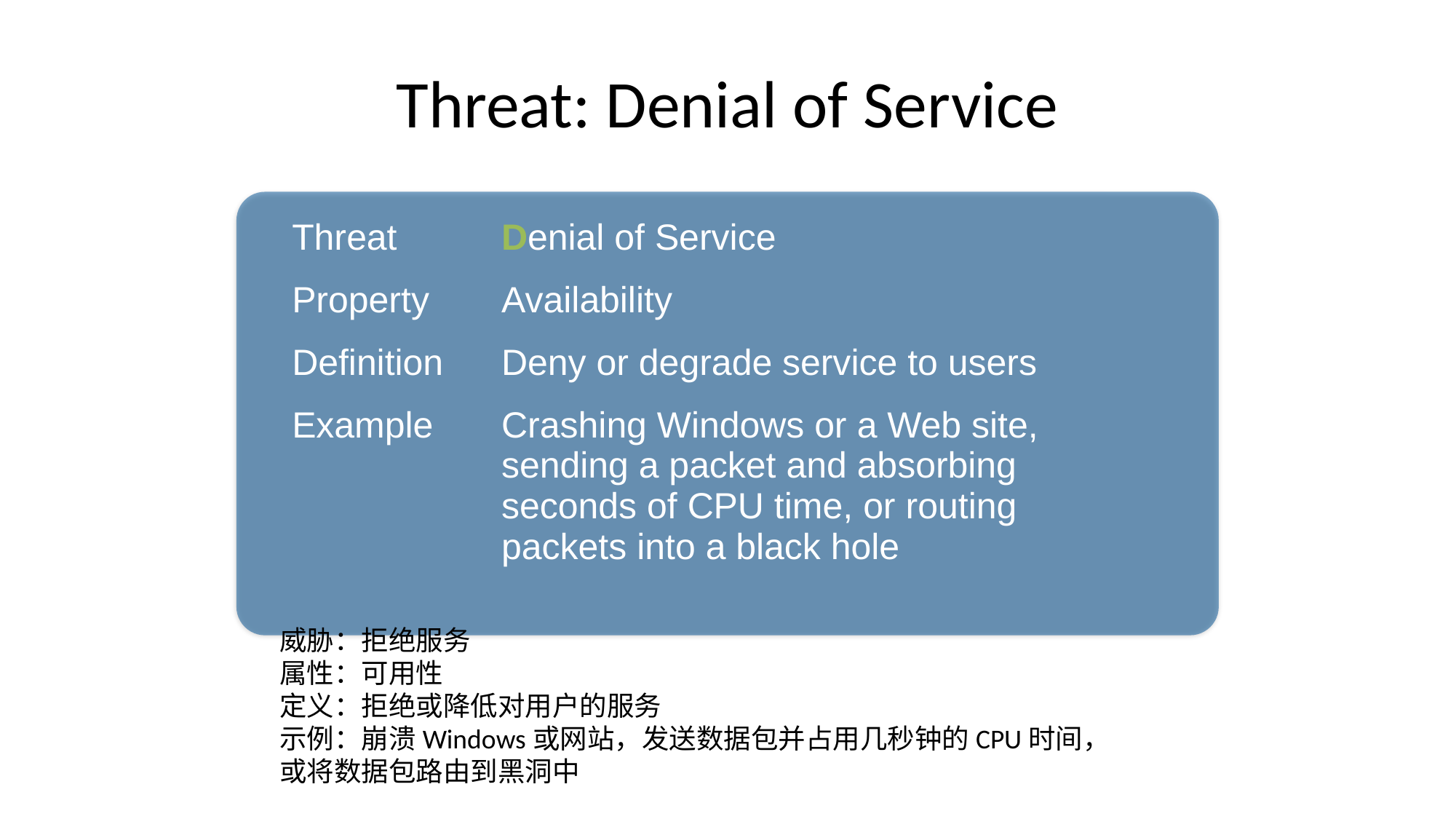

# Threat: Denial of Service

| Threat | Denial of Service |
| --- | --- |
| Property | Availability |
| Definition | Deny or degrade service to users |
| Example | Crashing Windows or a Web site, sending a packet and absorbing seconds of CPU time, or routing packets into a black hole |
威胁：拒绝服务
属性：可用性
定义：拒绝或降低对用户的服务
示例：崩溃Windows或网站，发送数据包并占用几秒钟的CPU时间，或将数据包路由到黑洞中